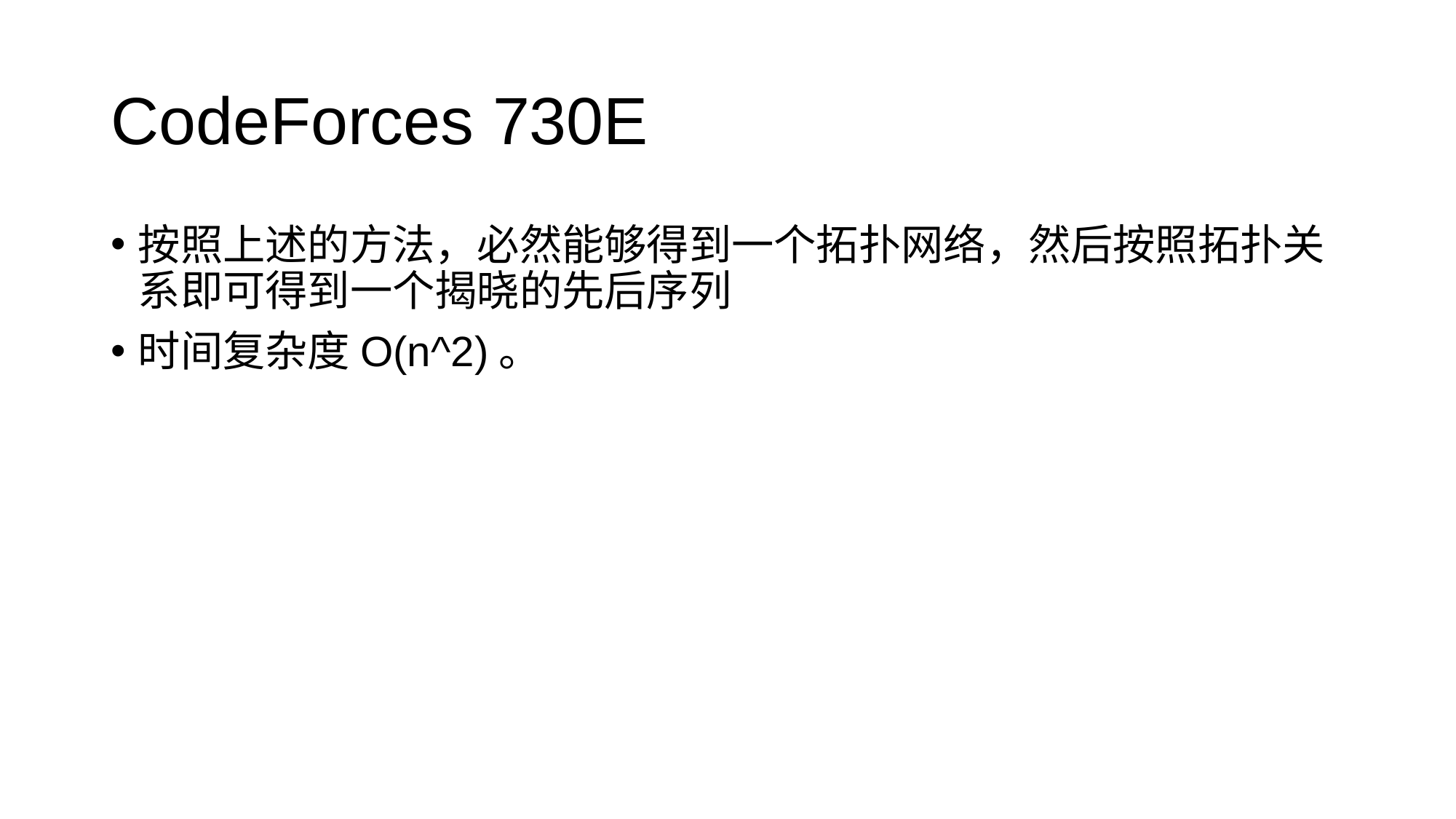

# CodeForces 730E
按照上述的方法，必然能够得到一个拓扑网络，然后按照拓扑关系即可得到一个揭晓的先后序列
时间复杂度O(n^2)。